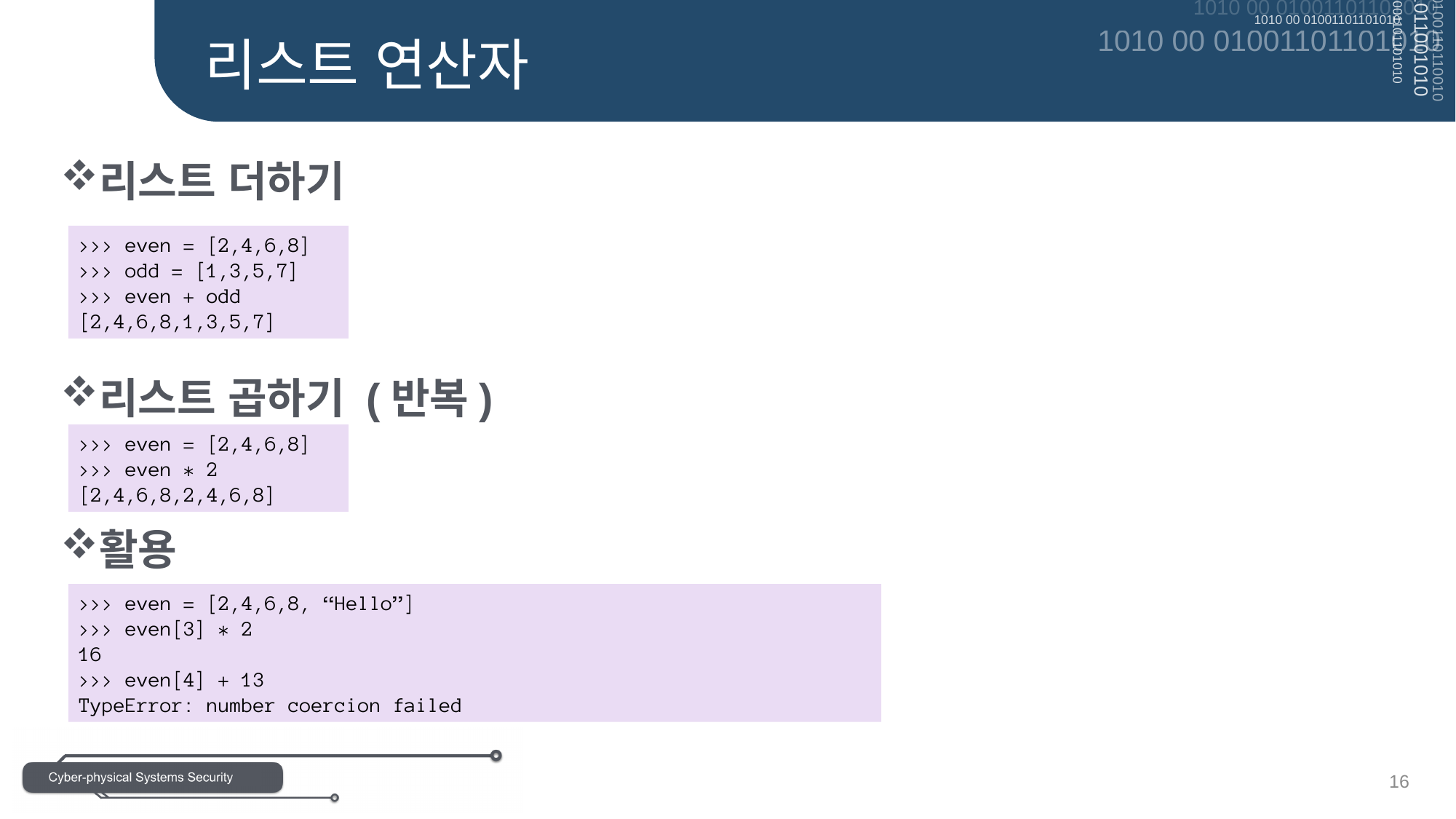

리스트 연산자
리스트 더하기

리스트 곱하기 (반복)

활용

>>> even = [2,4,6,8]
>>> odd = [1,3,5,7]
>>> even + odd
[2,4,6,8,1,3,5,7]
>>> even = [2,4,6,8]
>>> even * 2
[2,4,6,8,2,4,6,8]
>>> even = [2,4,6,8, “Hello”]
>>> even[3] * 2
16
>>> even[4] + 13
TypeError: number coercion failed
16